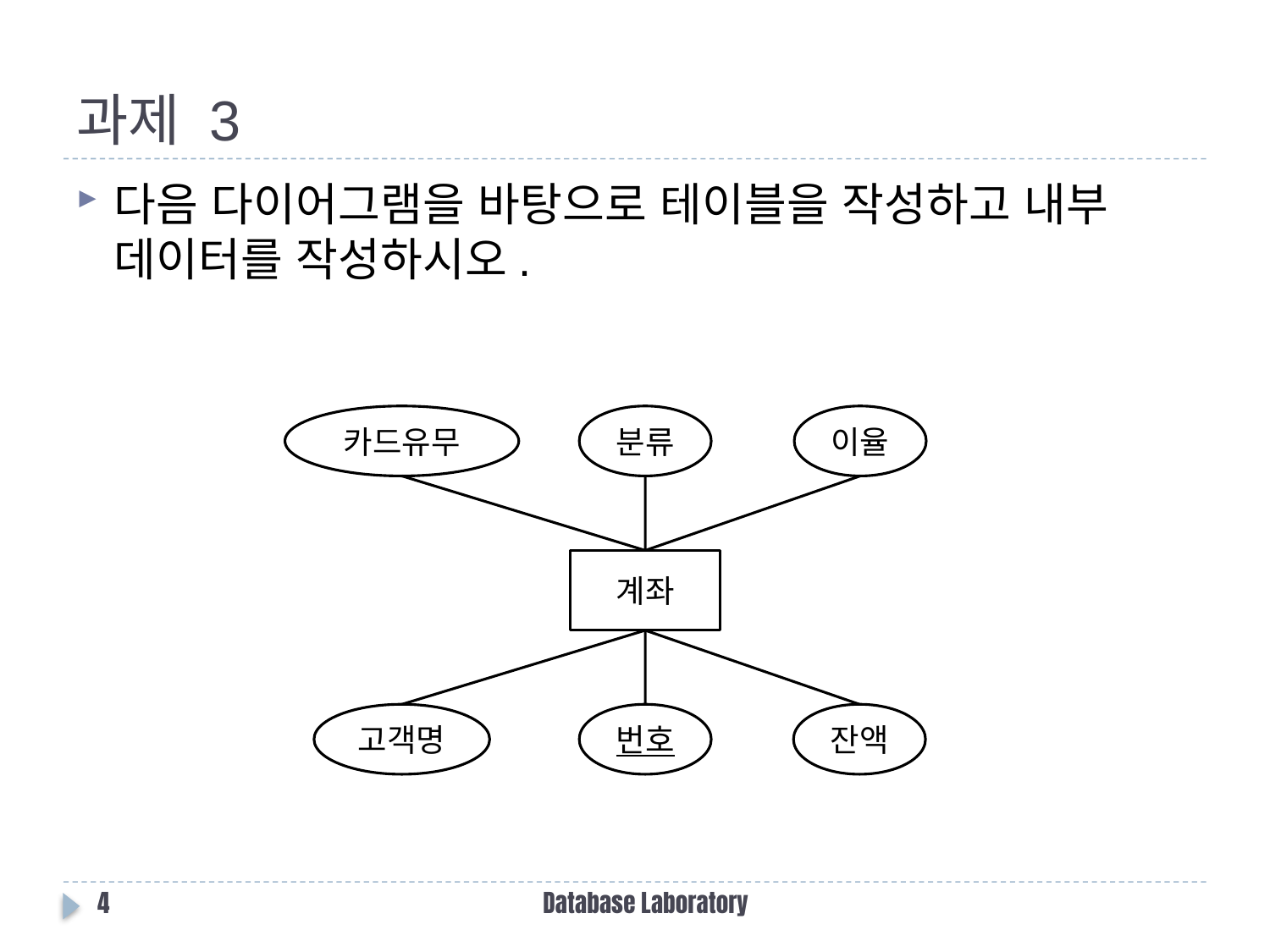

# 과제 3
다음 다이어그램을 바탕으로 테이블을 작성하고 내부 데이터를 작성하시오.

카드유무
분류
이율
계좌
고객명
번호
잔액
4
Database Laboratory